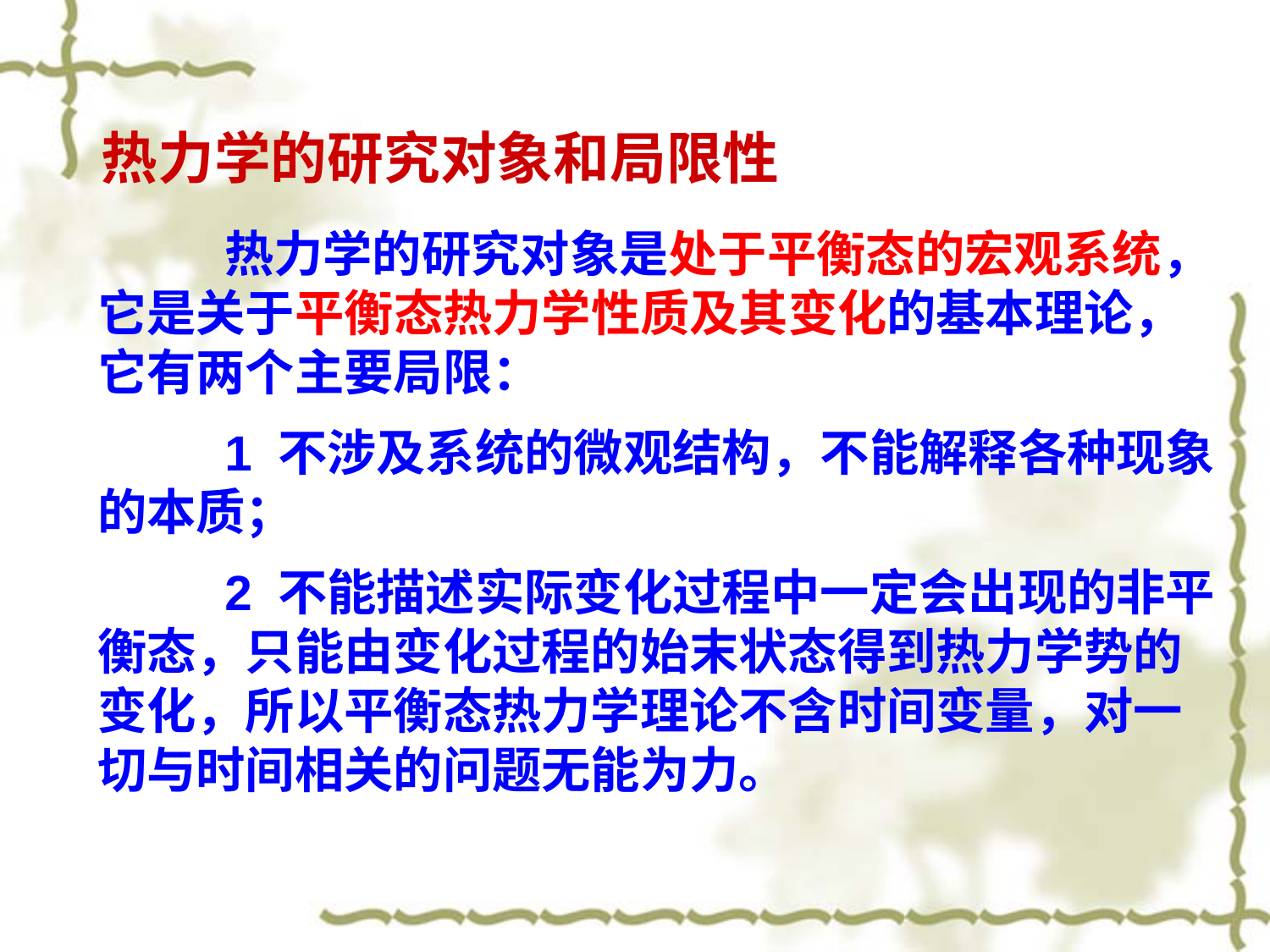

热力学的研究对象和局限性
	热力学的研究对象是处于平衡态的宏观系统，它是关于平衡态热力学性质及其变化的基本理论，它有两个主要局限：
	1 不涉及系统的微观结构，不能解释各种现象的本质；
	2 不能描述实际变化过程中一定会出现的非平衡态，只能由变化过程的始末状态得到热力学势的变化，所以平衡态热力学理论不含时间变量，对一切与时间相关的问题无能为力。